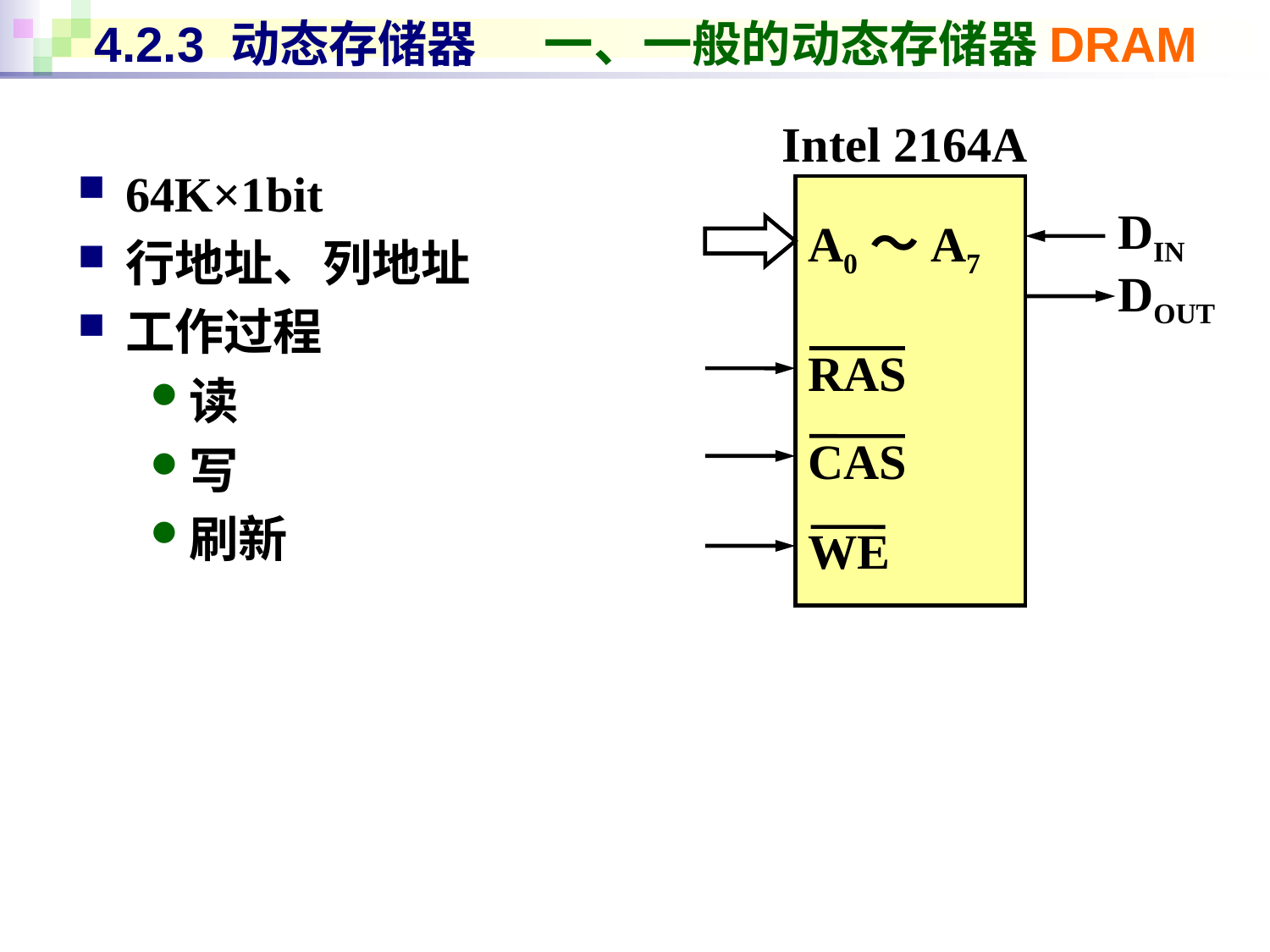

# 4.2.3 动态存储器      一、一般的动态存储器DRAM
Intel 2164A
64K×1bit
行地址、列地址
工作过程
读
写
刷新

DIN
A0～A7

DOUT

RAS

CAS

WE

50